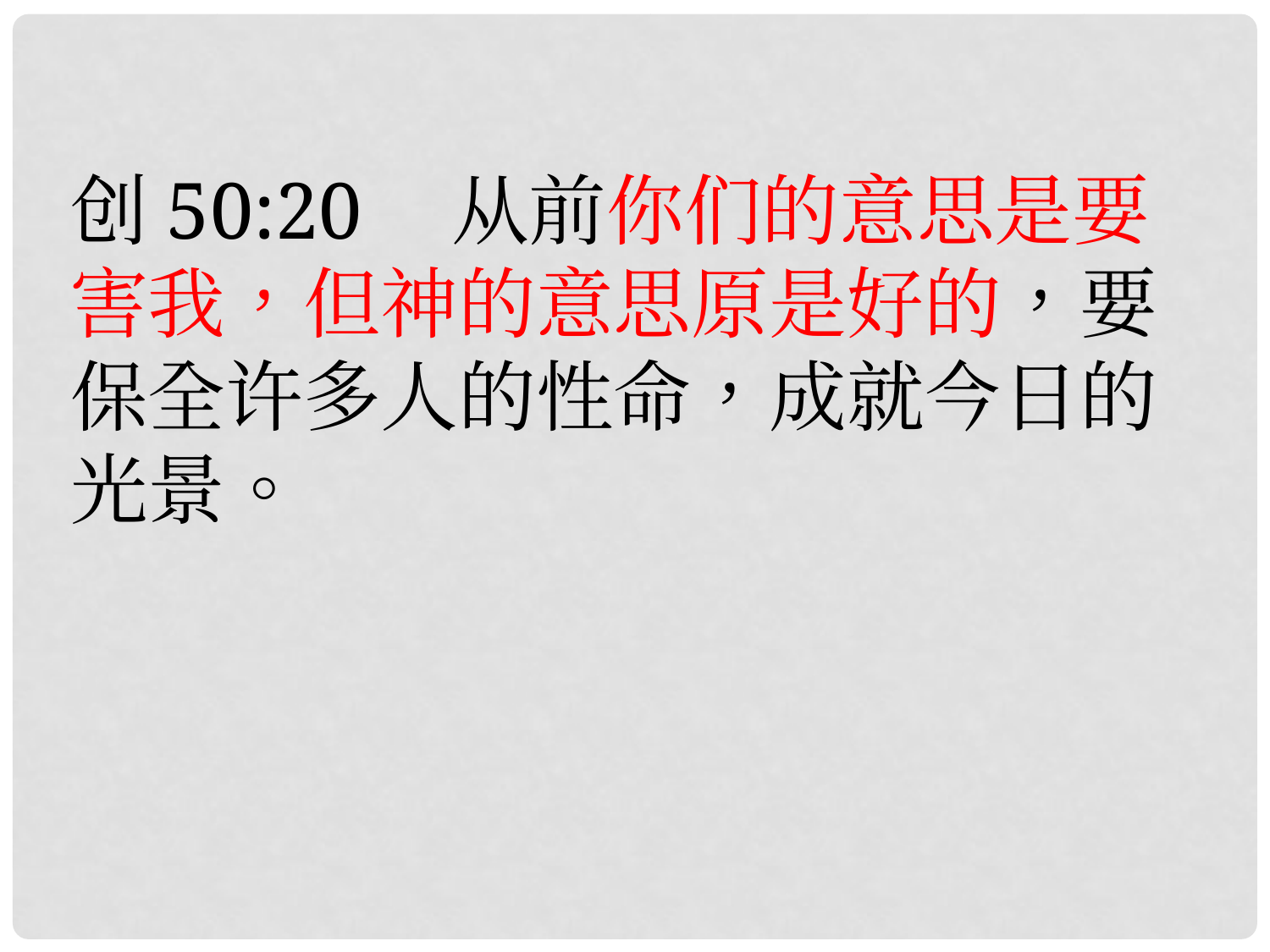

创50:20	从前你们的意思是要害我，但神的意思原是好的，要保全许多人的性命，成就今日的光景。